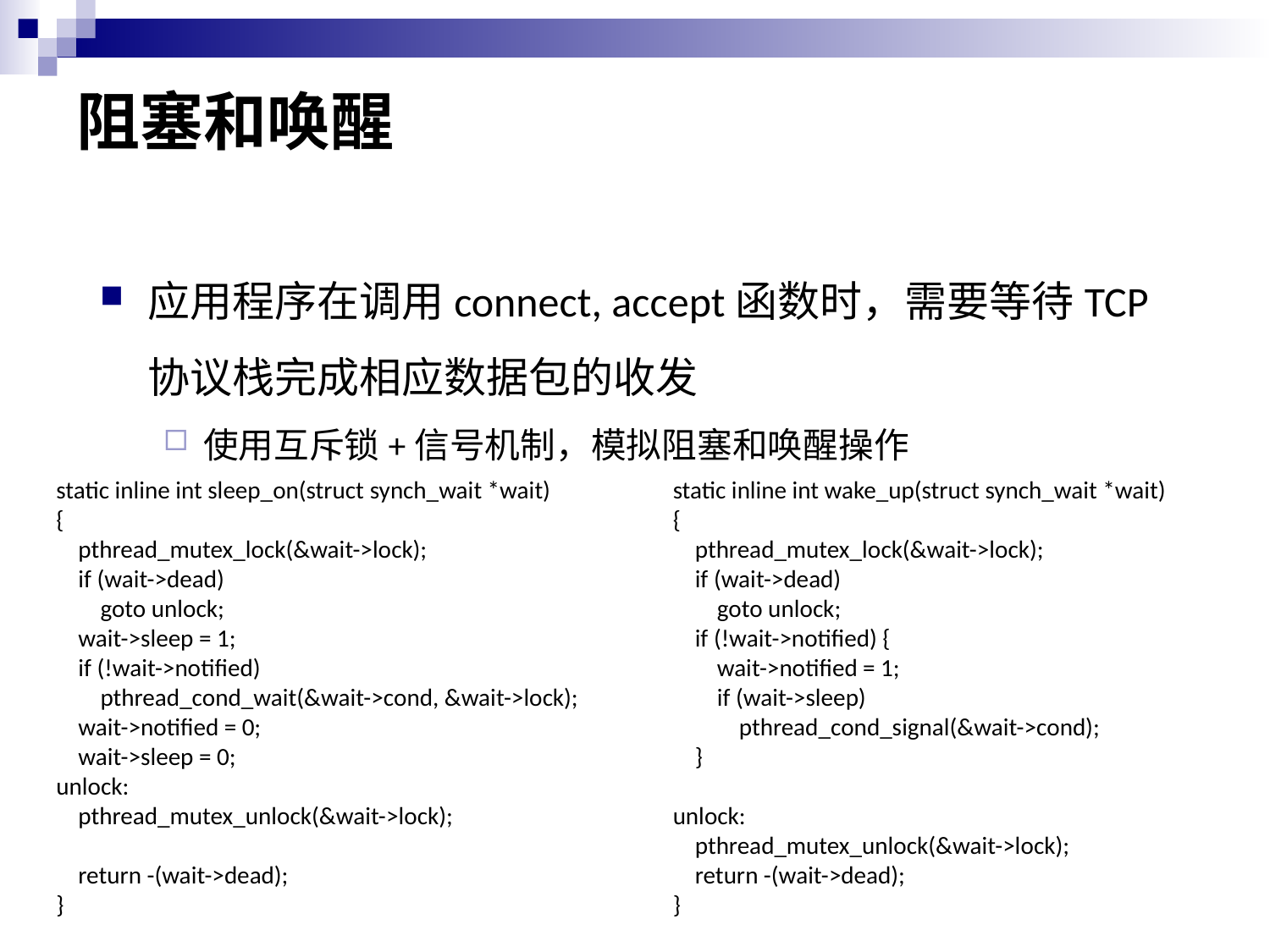

# 阻塞和唤醒
应用程序在调用connect, accept函数时，需要等待TCP协议栈完成相应数据包的收发
使用互斥锁+信号机制，模拟阻塞和唤醒操作
static inline int wake_up(struct synch_wait *wait)
{
    pthread_mutex_lock(&wait->lock);
    if (wait->dead)
        goto unlock;
    if (!wait->notified) {
        wait->notified = 1;
        if (wait->sleep)
            pthread_cond_signal(&wait->cond);
    }

unlock:
    pthread_mutex_unlock(&wait->lock);
    return -(wait->dead);
}
static inline int sleep_on(struct synch_wait *wait)
{
    pthread_mutex_lock(&wait->lock);
    if (wait->dead)
        goto unlock;
    wait->sleep = 1;
    if (!wait->notified)
        pthread_cond_wait(&wait->cond, &wait->lock);
    wait->notified = 0;
    wait->sleep = 0;
unlock:
    pthread_mutex_unlock(&wait->lock);

    return -(wait->dead);
}